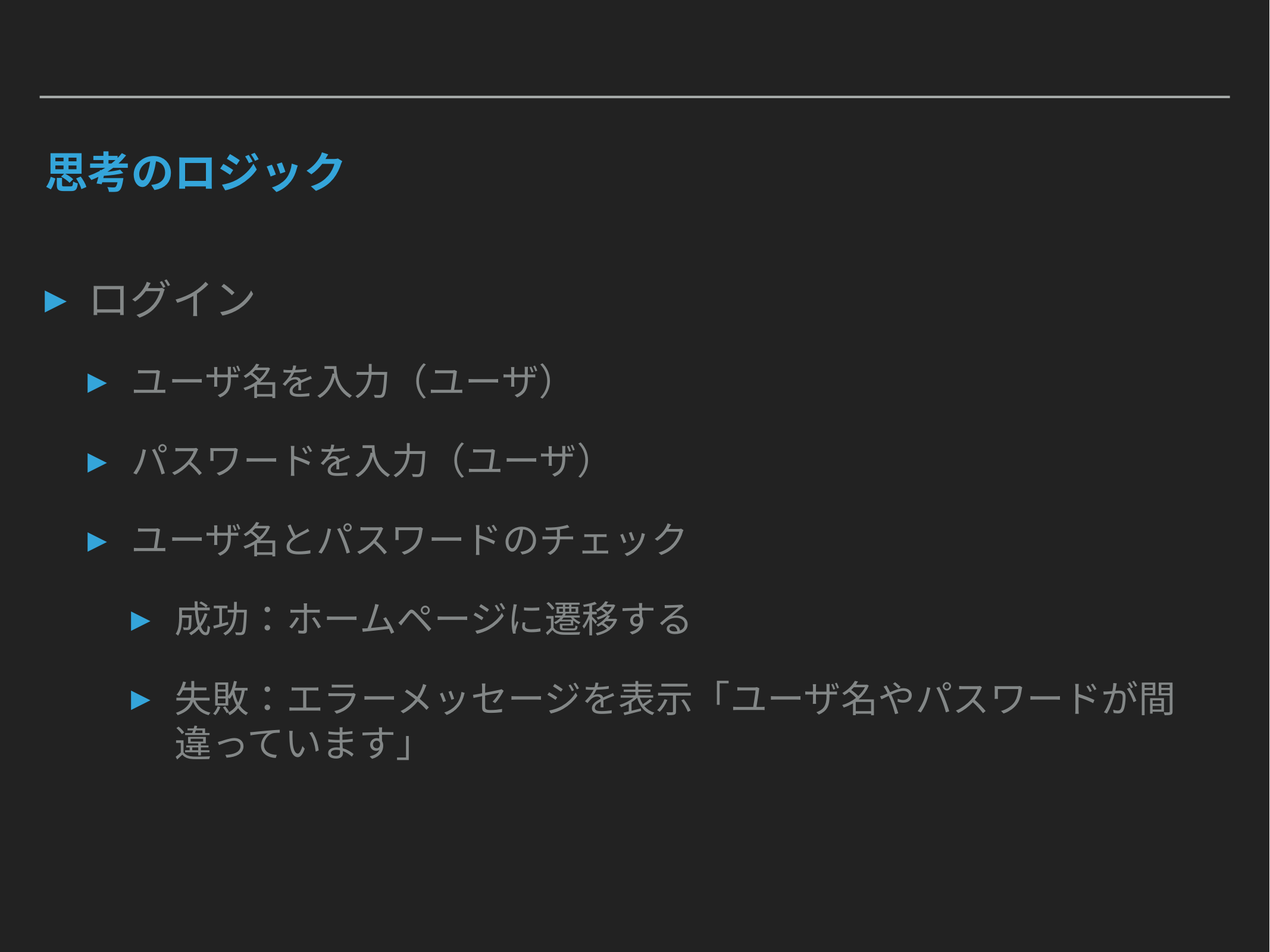

# 思考のロジック
ログイン
ユーザ名を入力（ユーザ）
パスワードを入力（ユーザ）
ユーザ名とパスワードのチェック
成功：ホームページに遷移する
失敗：エラーメッセージを表示「ユーザ名やパスワードが間違っています」